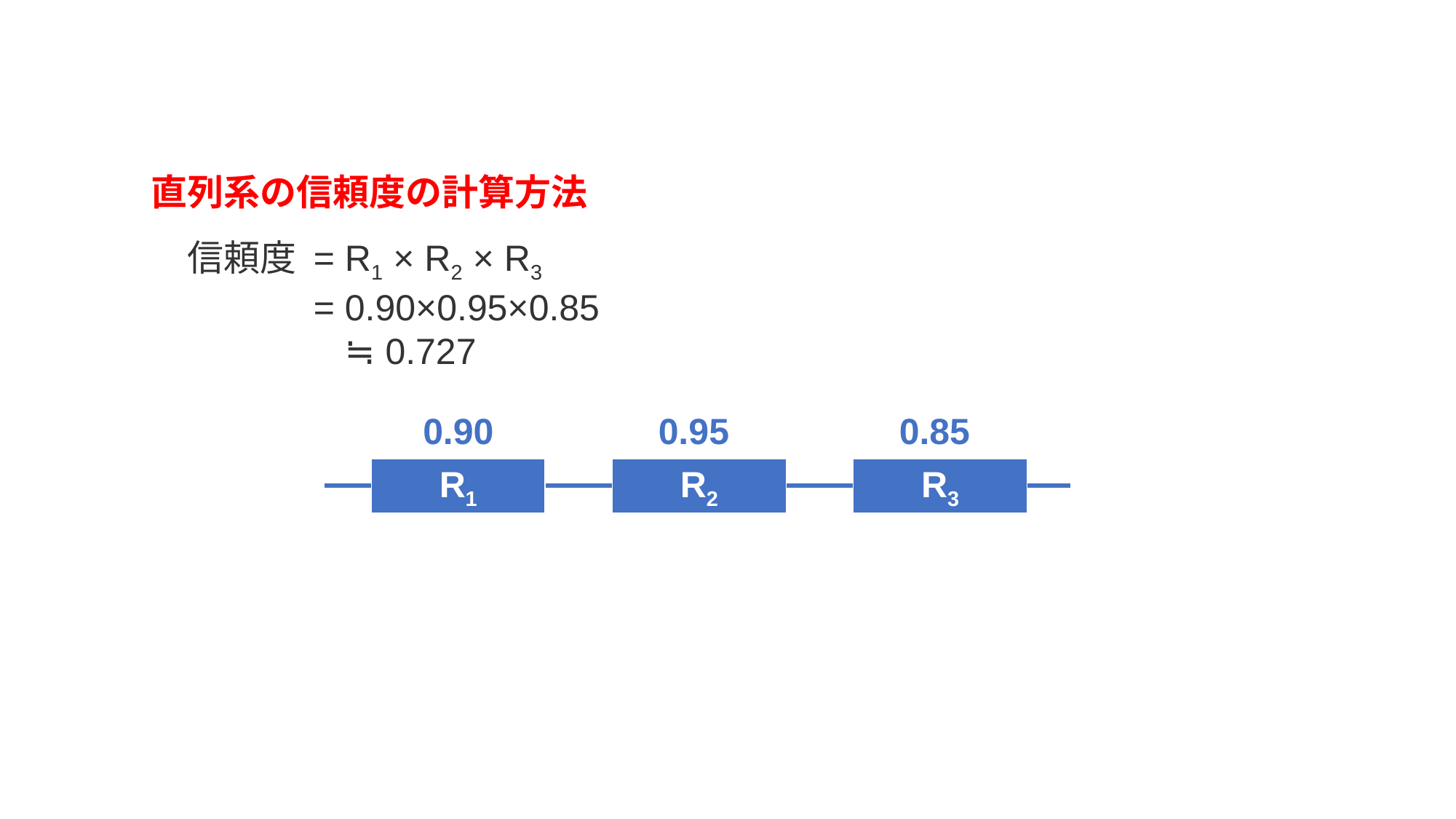

直列系の信頼度の計算方法

　信頼度 = R1 × R2 × R3
　　　　 = 0.90×0.95×0.85
                   ≒ 0.727
0.85
0.90
0.95
R1
R2
R3